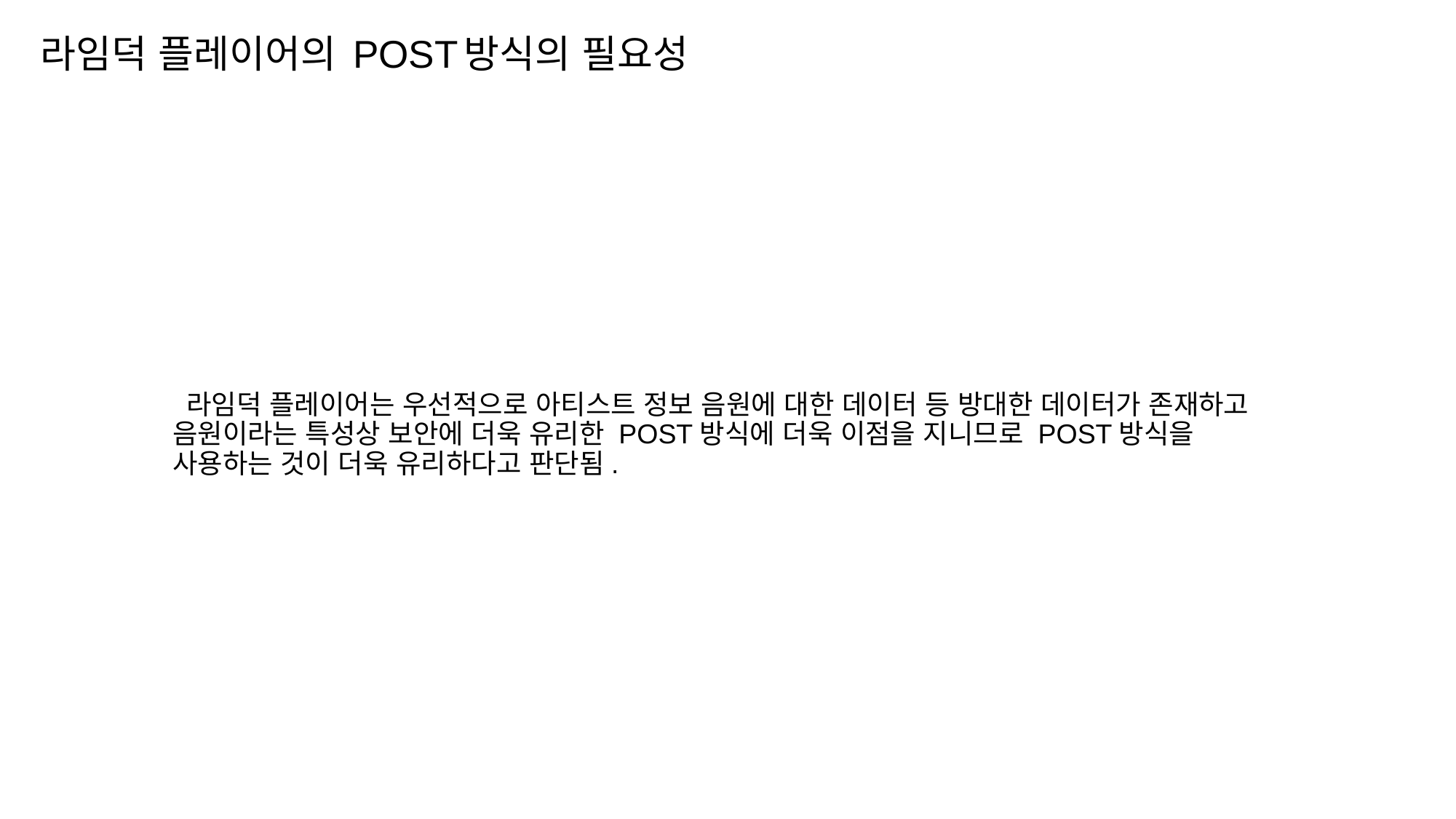

# 라임덕 플레이어의 POST방식의 필요성
 라임덕 플레이어는 우선적으로 아티스트 정보 음원에 대한 데이터 등 방대한 데이터가 존재하고 음원이라는 특성상 보안에 더욱 유리한 POST방식에 더욱 이점을 지니므로 POST방식을 사용하는 것이 더욱 유리하다고 판단됨.